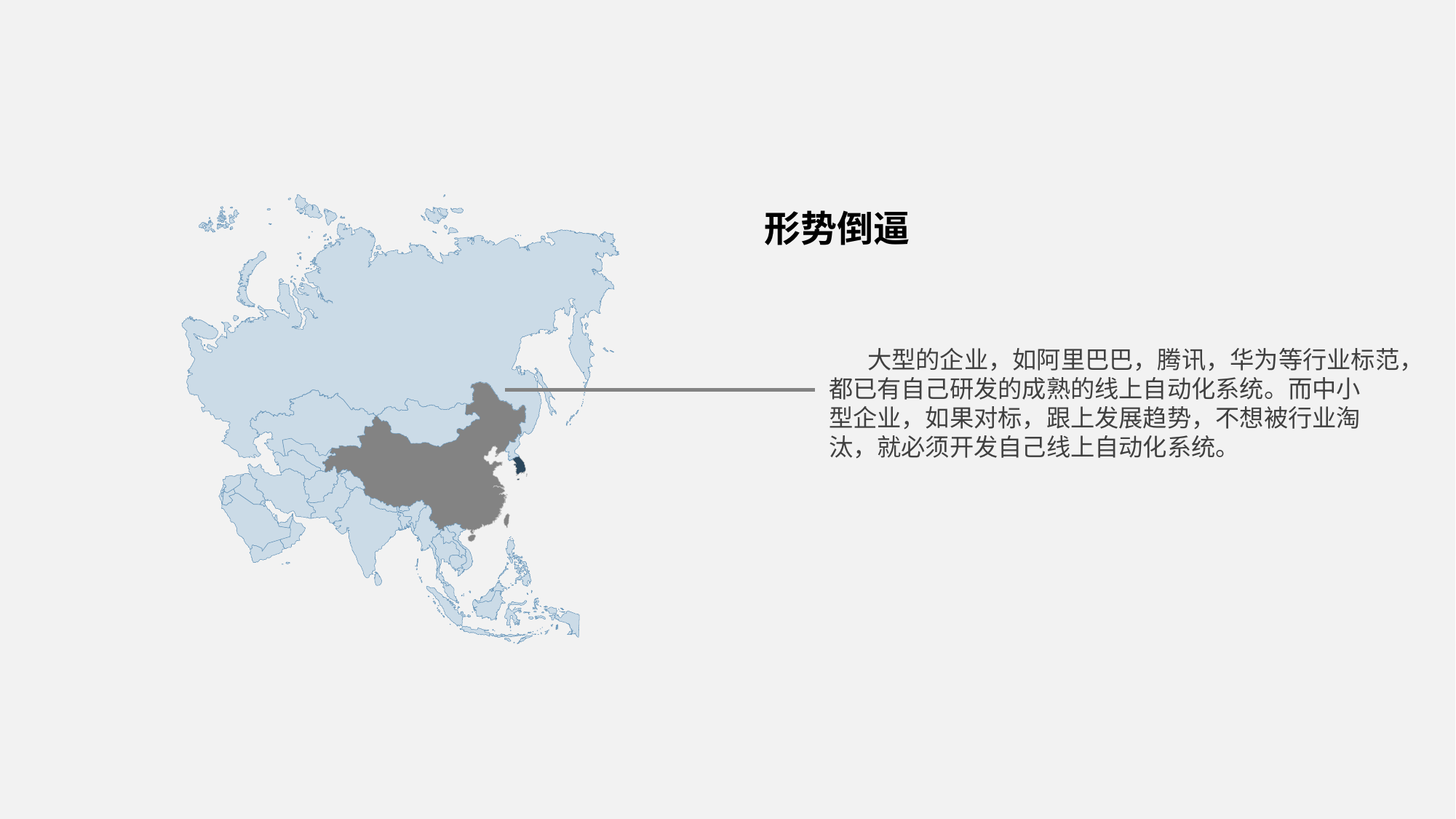

形势倒逼
      大型的企业，如阿里巴巴，腾讯，华为等行业标范，
都已有自己研发的成熟的线上自动化系统。而中小
型企业，如果对标，跟上发展趋势，不想被行业淘
汰，就必须开发自己线上自动化系统。